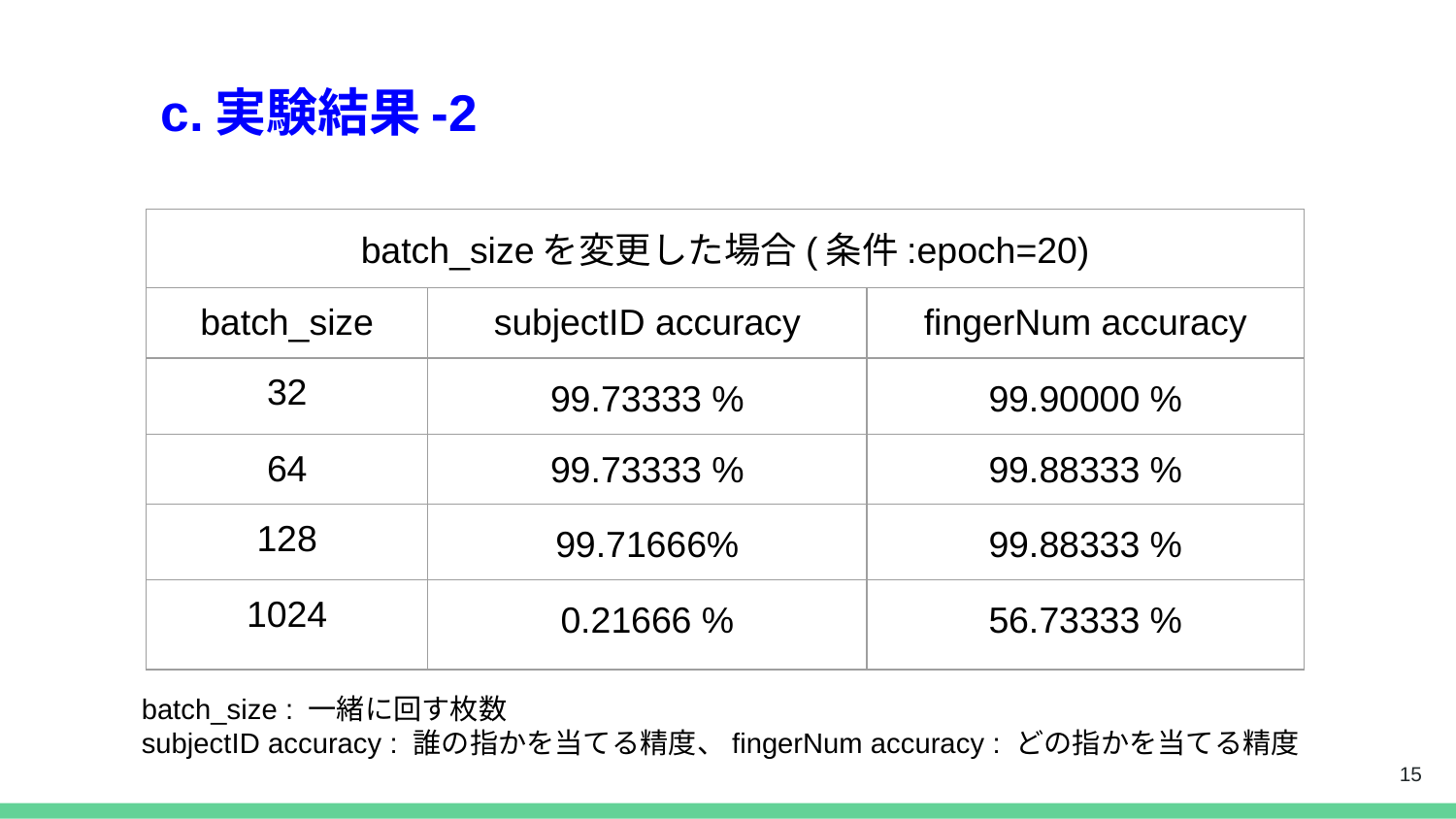

# c.実験結果-2
| batch\_sizeを変更した場合(条件:epoch=20) |  |  |
| --- | --- | --- |
| batch\_size | subjectID accuracy | fingerNum accuracy |
| 32 | 99.73333 % | 99.90000 % |
| 64 | 99.73333 % | 99.88333 % |
| 128 | 99.71666% | 99.88333 % |
| 1024 | 0.21666 % | 56.73333 % |
batch_size : 一緒に回す枚数
subjectID accuracy : 誰の指かを当てる精度、fingerNum accuracy : どの指かを当てる精度
15